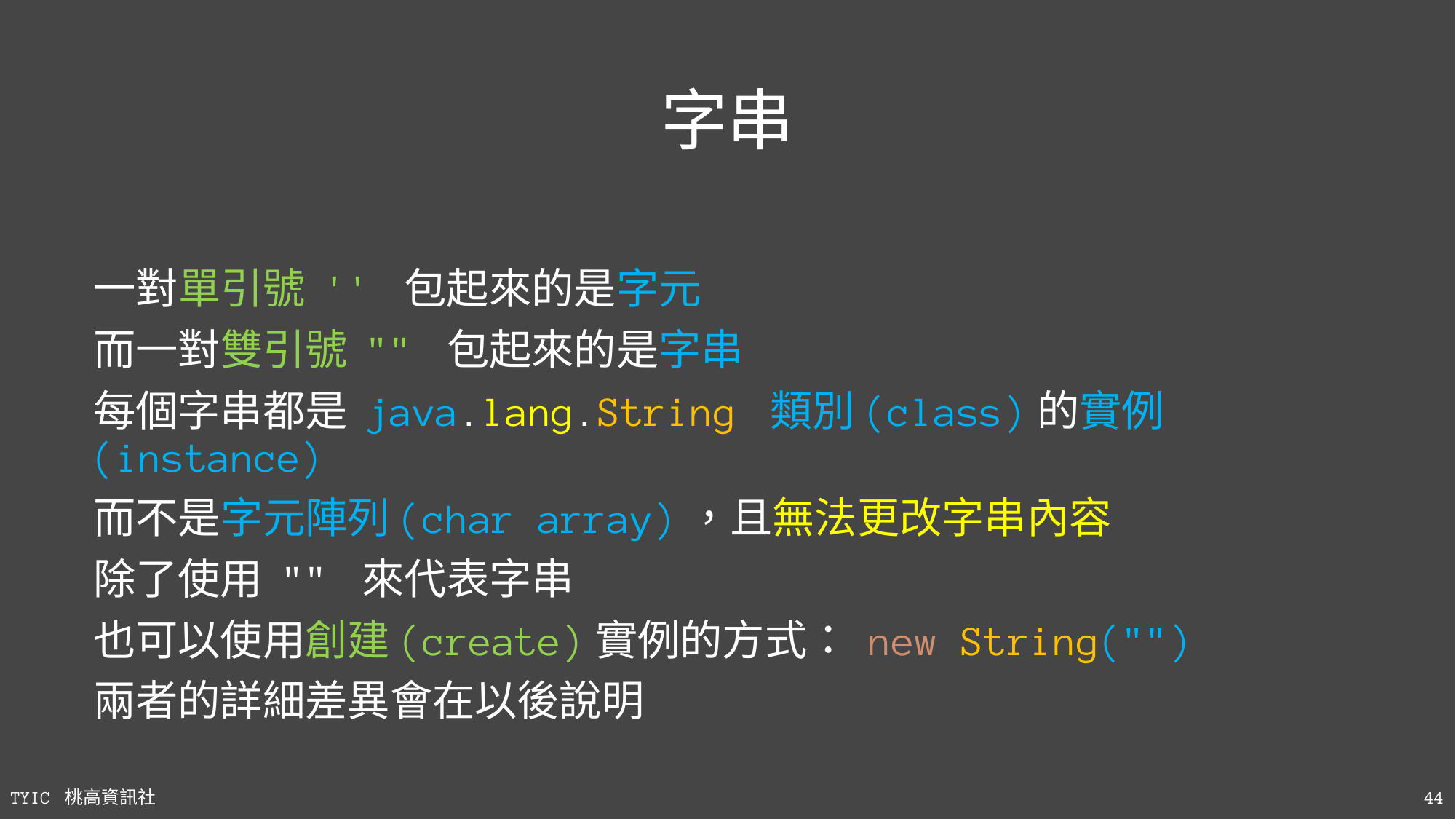

# 字串
一對單引號 '' 包起來的是字元
而一對雙引號 "" 包起來的是字串
每個字串都是 java.lang.String 類別(class)的實例(instance)
而不是字元陣列(char array)，且無法更改字串內容
除了使用 "" 來代表字串
也可以使用創建(create)實例的方式： new String("")
兩者的詳細差異會在以後說明